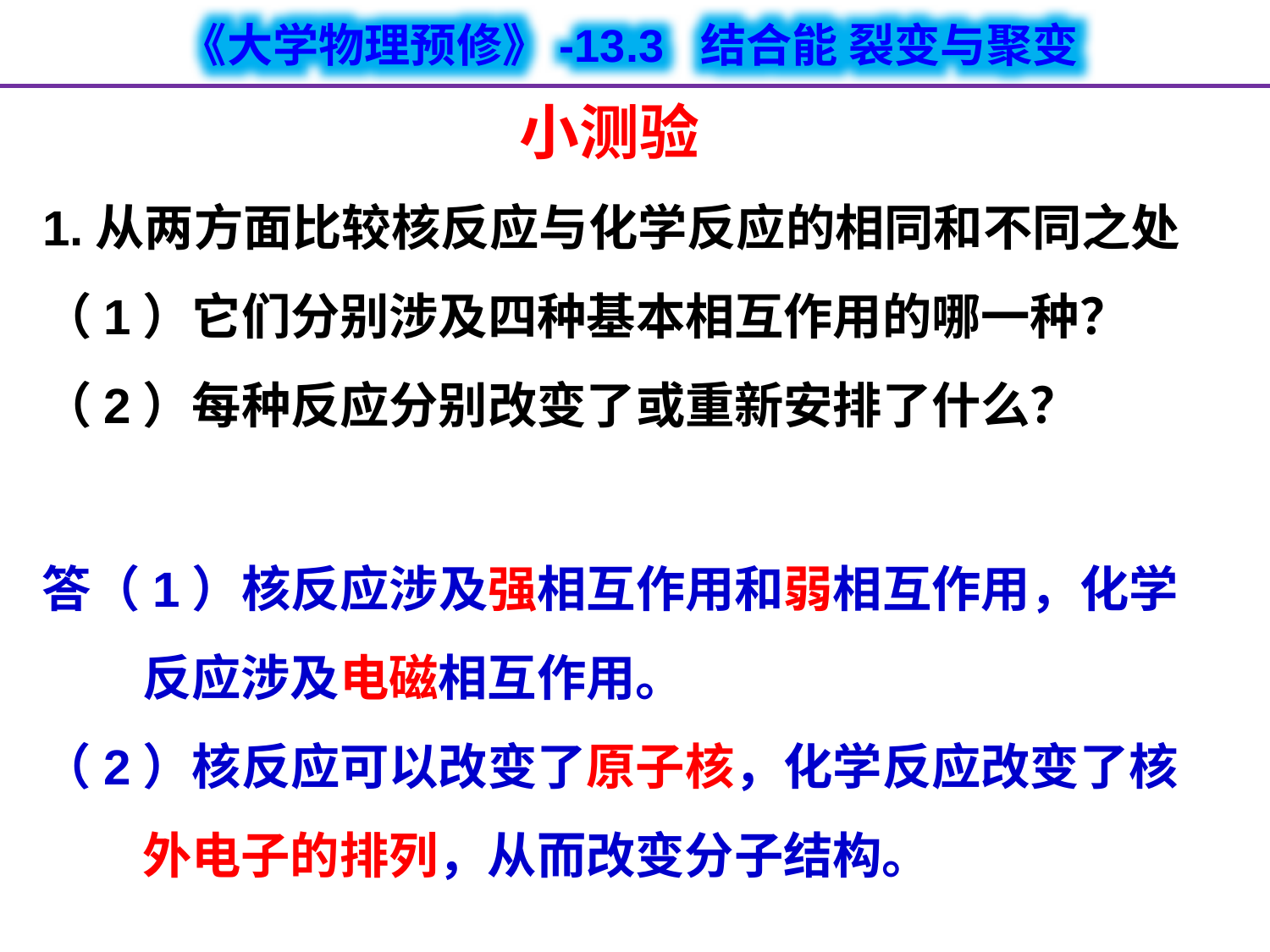

1.从两方面比较核反应与化学反应的相同和不同之处
（1）它们分别涉及四种基本相互作用的哪一种？
（2）每种反应分别改变了或重新安排了什么？
# 小测验

答（1）核反应涉及强相互作用和弱相互作用，化学反应涉及电磁相互作用。
（2）核反应可以改变了原子核，化学反应改变了核外电子的排列，从而改变分子结构。